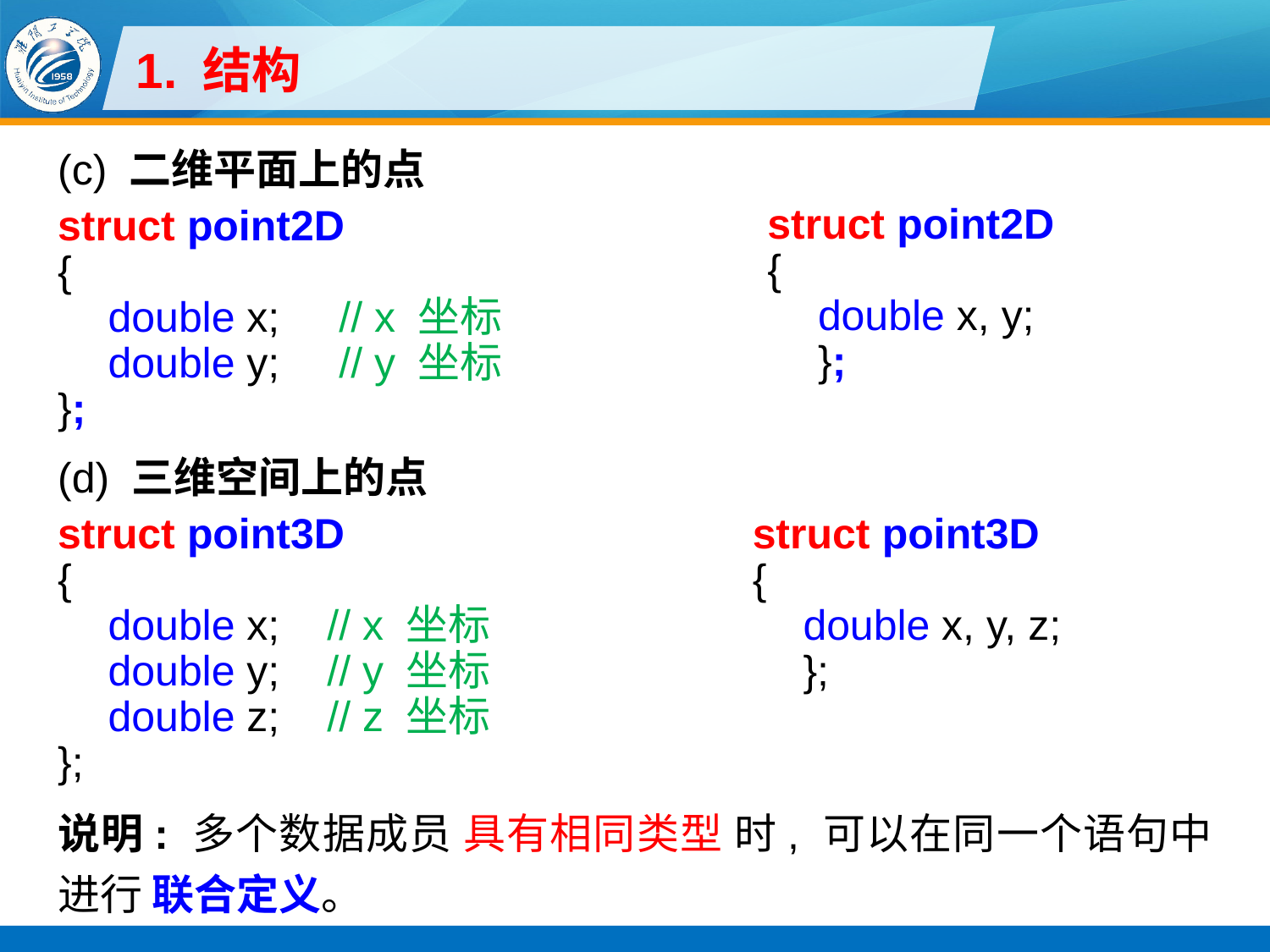

# 1. 结构
(c) 二维平面上的点
struct point2D
{
double x;     // x 坐标
double y;     // y 坐标
};
(d) 三维空间上的点
struct point3D
{
double x;    // x 坐标
double y;    // y 坐标
double z;    // z 坐标
};
说明: 多个数据成员 具有相同类型 时, 可以在同一个语句中进行 联合定义。
struct point2D
{
double x, y;
};
struct point3D
{
double x, y, z;
};